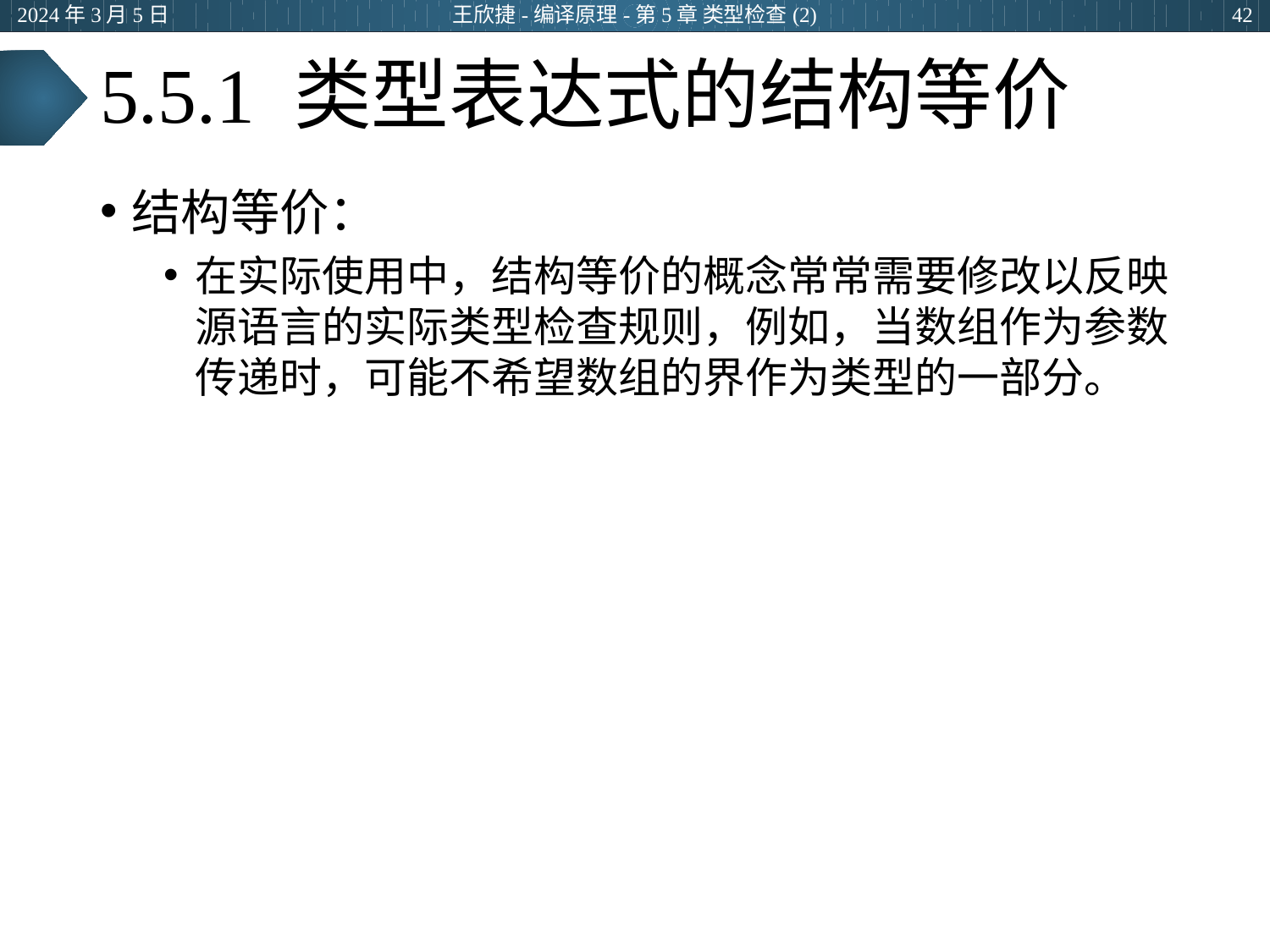

2024年3月5日
王欣捷-编译原理-第5章 类型检查(2)
42
# 5.5.1 类型表达式的结构等价
结构等价：
在实际使用中，结构等价的概念常常需要修改以反映源语言的实际类型检查规则，例如，当数组作为参数传递时，可能不希望数组的界作为类型的一部分。